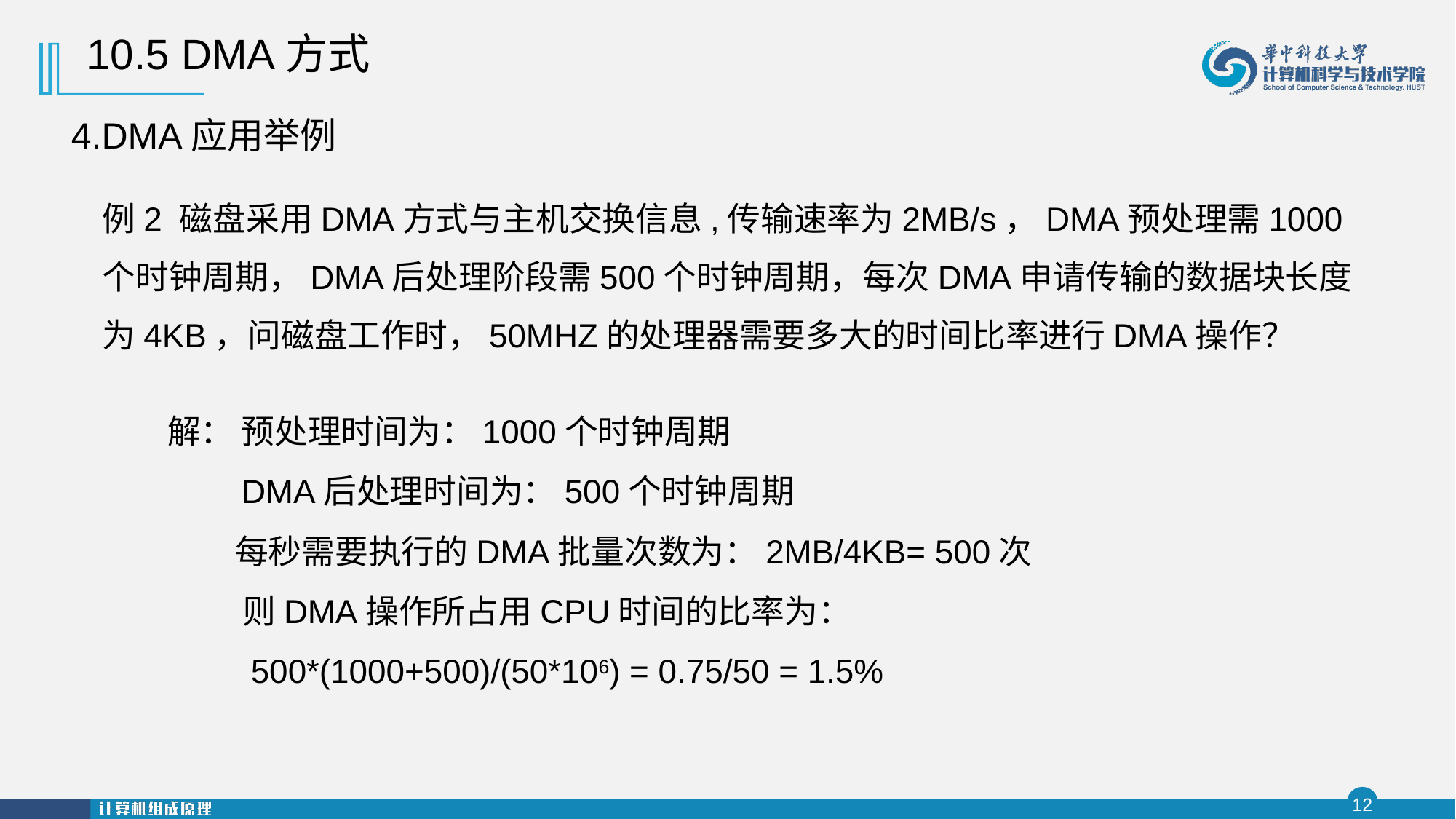

10.5 DMA方式
4.DMA应用举例
例2 磁盘采用DMA方式与主机交换信息,传输速率为2MB/s，DMA预处理需1000个时钟周期，DMA后处理阶段需500个时钟周期，每次DMA申请传输的数据块长度为4KB，问磁盘工作时，50MHZ的处理器需要多大的时间比率进行DMA操作？
解： 预处理时间为：1000个时钟周期
        DMA后处理时间为：500个时钟周期
        每秒需要执行的DMA批量次数为：2MB/4KB= 500次
         则DMA操作所占用CPU时间的比率为：
         500*(1000+500)/(50*106) = 0.75/50 = 1.5%